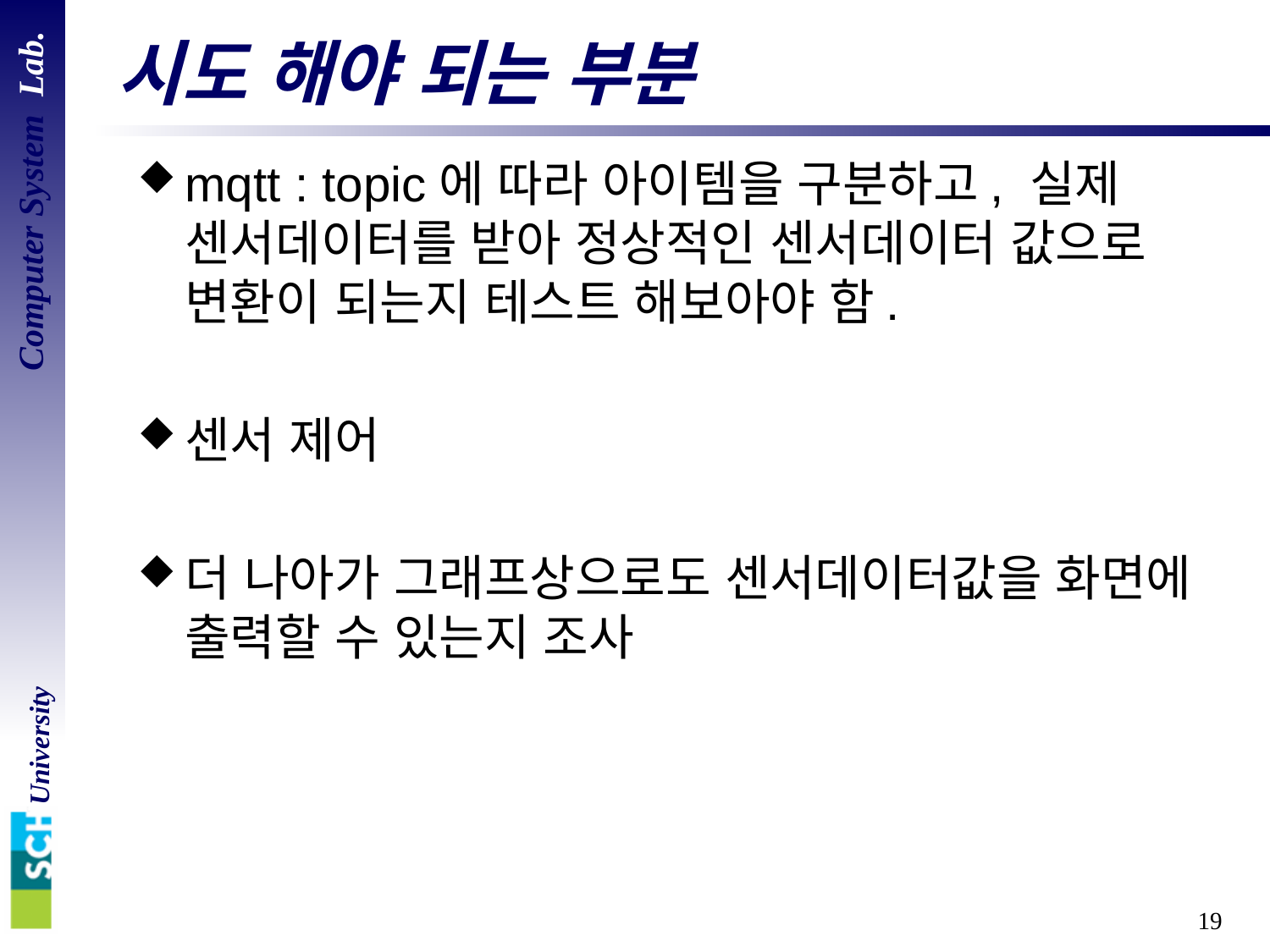

# 시도 해야 되는 부분
mqtt : topic에 따라 아이템을 구분하고, 실제 센서데이터를 받아 정상적인 센서데이터 값으로 변환이 되는지 테스트 해보아야 함.

센서 제어

더 나아가 그래프상으로도 센서데이터값을 화면에 출력할 수 있는지 조사